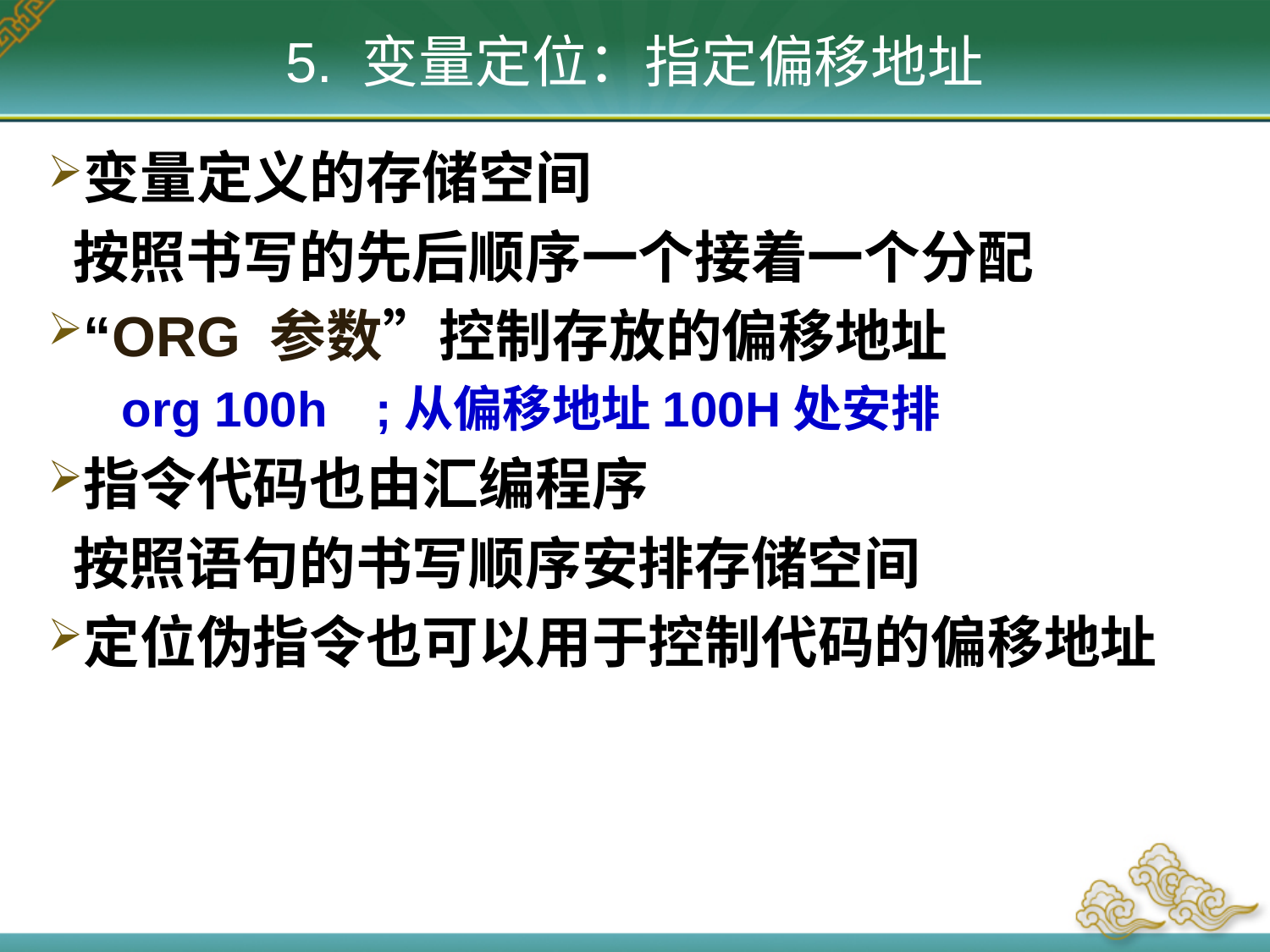

# 5. 变量定位：指定偏移地址
变量定义的存储空间
	按照书写的先后顺序一个接着一个分配
“ORG 参数”控制存放的偏移地址
	org 100h	;从偏移地址100H处安排
指令代码也由汇编程序
	按照语句的书写顺序安排存储空间
定位伪指令也可以用于控制代码的偏移地址